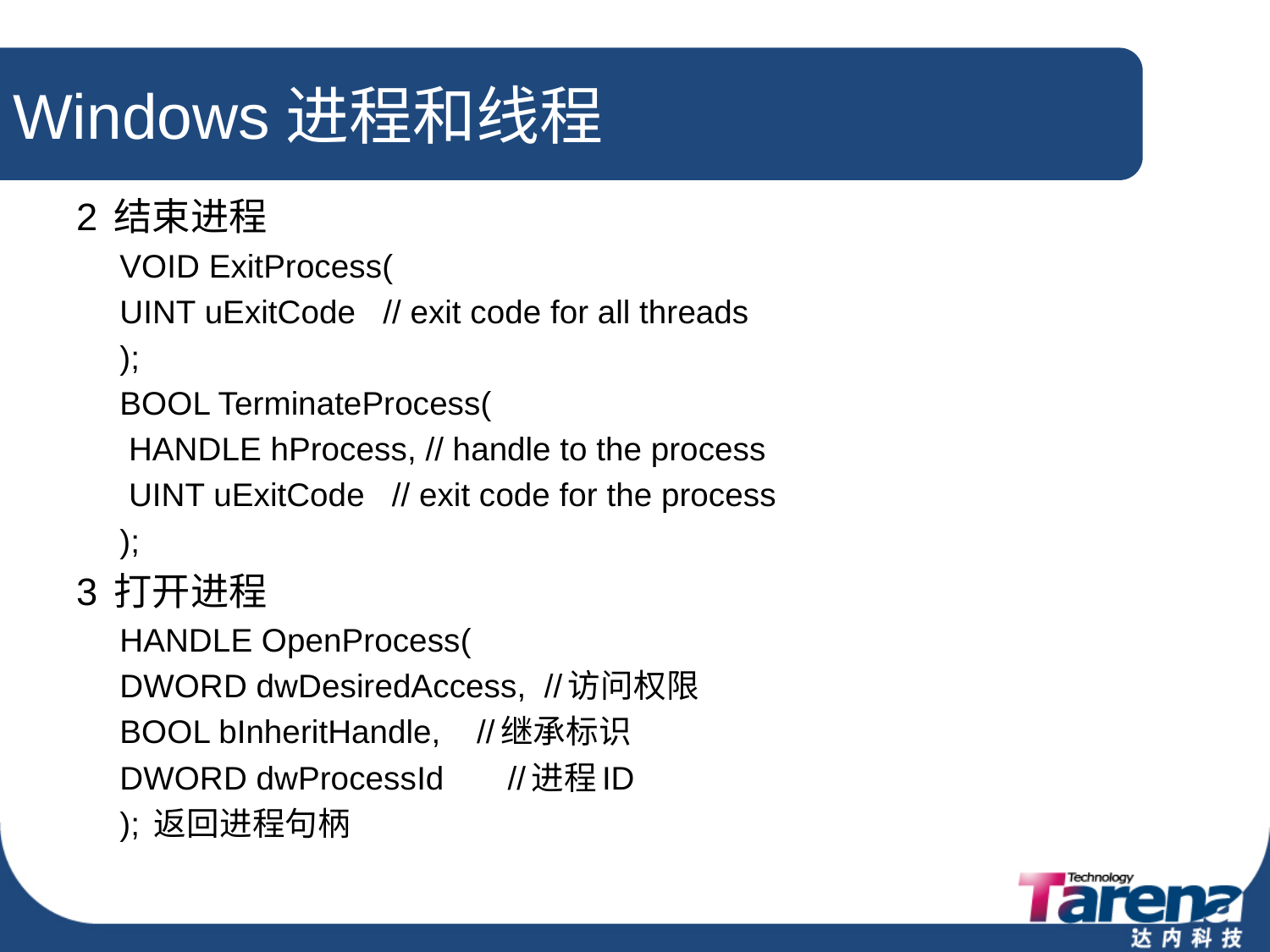

# Windows进程和线程
2 结束进程
	VOID ExitProcess(
		UINT uExitCode   // exit code for all threads
	);
	BOOL TerminateProcess(
		 HANDLE hProcess, // handle to the process
		 UINT uExitCode   // exit code for the process
	);
3 打开进程
	HANDLE OpenProcess(
		DWORD dwDesiredAccess,  //访问权限
		BOOL bInheritHandle,    //继承标识
		DWORD dwProcessId       //进程ID
	); 返回进程句柄